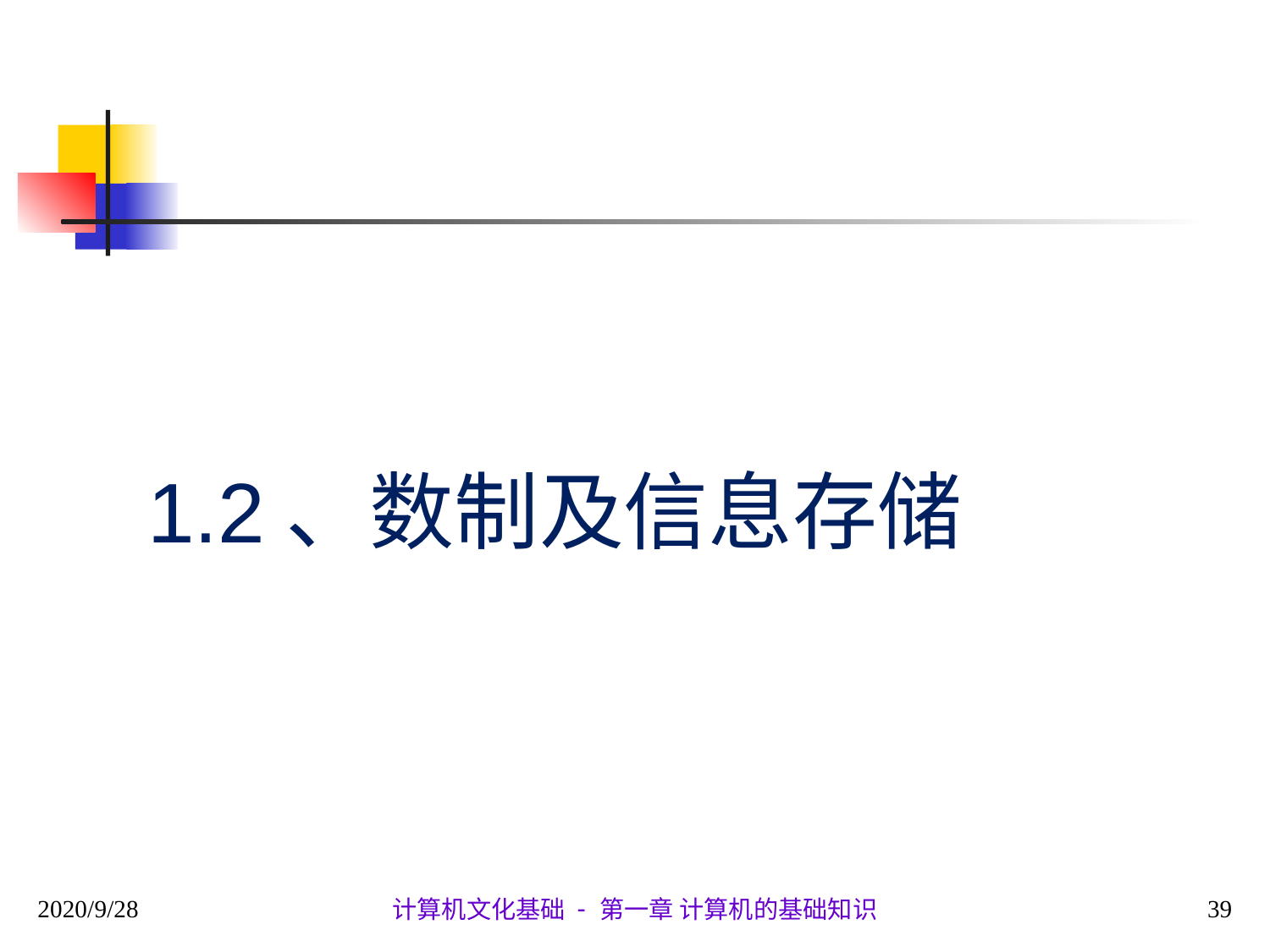

# 1.2、数制及信息存储
2020/9/28
39
计算机文化基础 - 第一章 计算机的基础知识